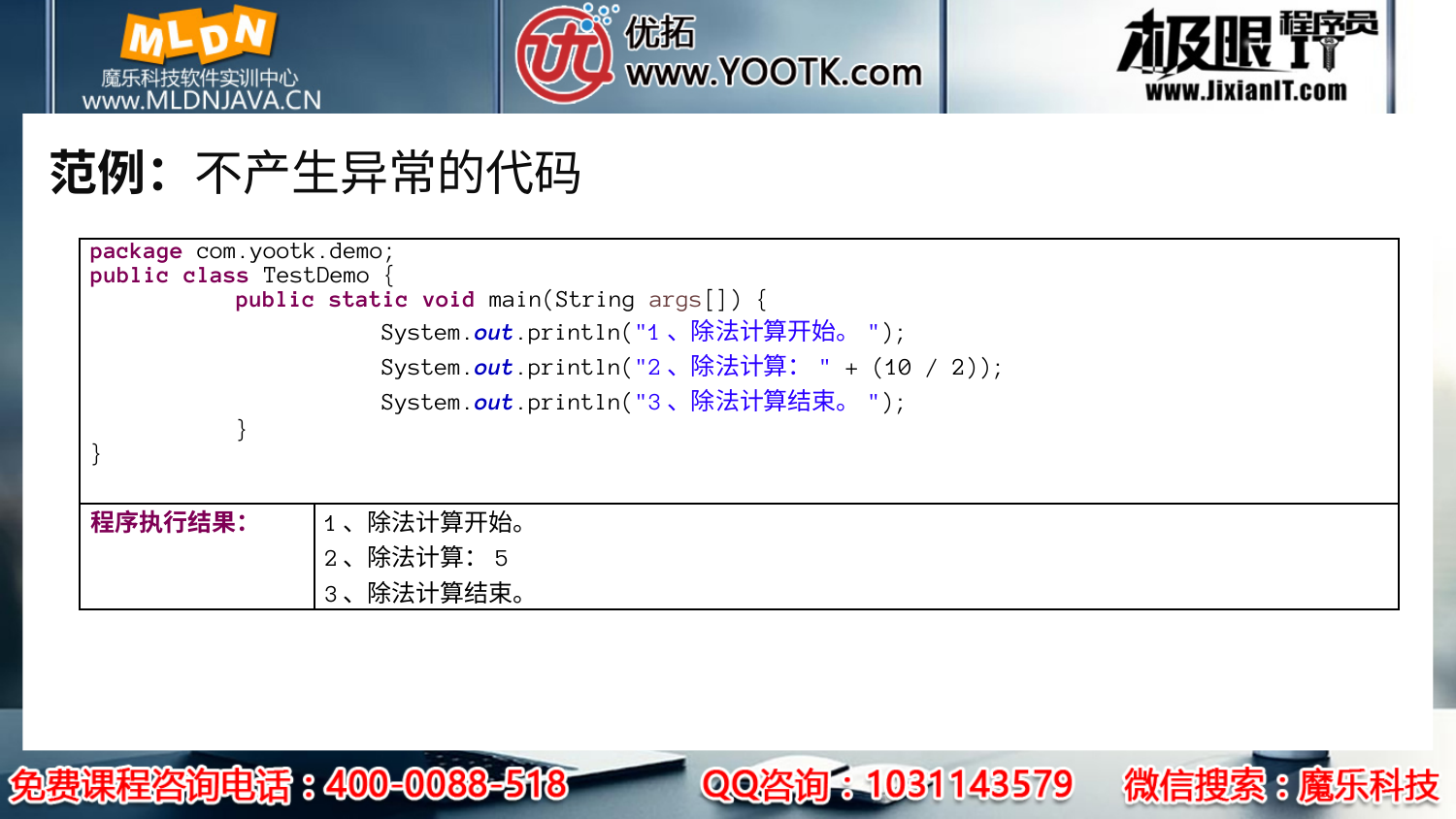

# 范例：不产生异常的代码
| package com.yootk.demo; public class TestDemo { public static void main(String args[]) { System.out.println("1、除法计算开始。"); System.out.println("2、除法计算：" + (10 / 2)); System.out.println("3、除法计算结束。"); } } |  |
| --- | --- |
| 程序执行结果： | 1、除法计算开始。 2、除法计算：5 3、除法计算结束。 |